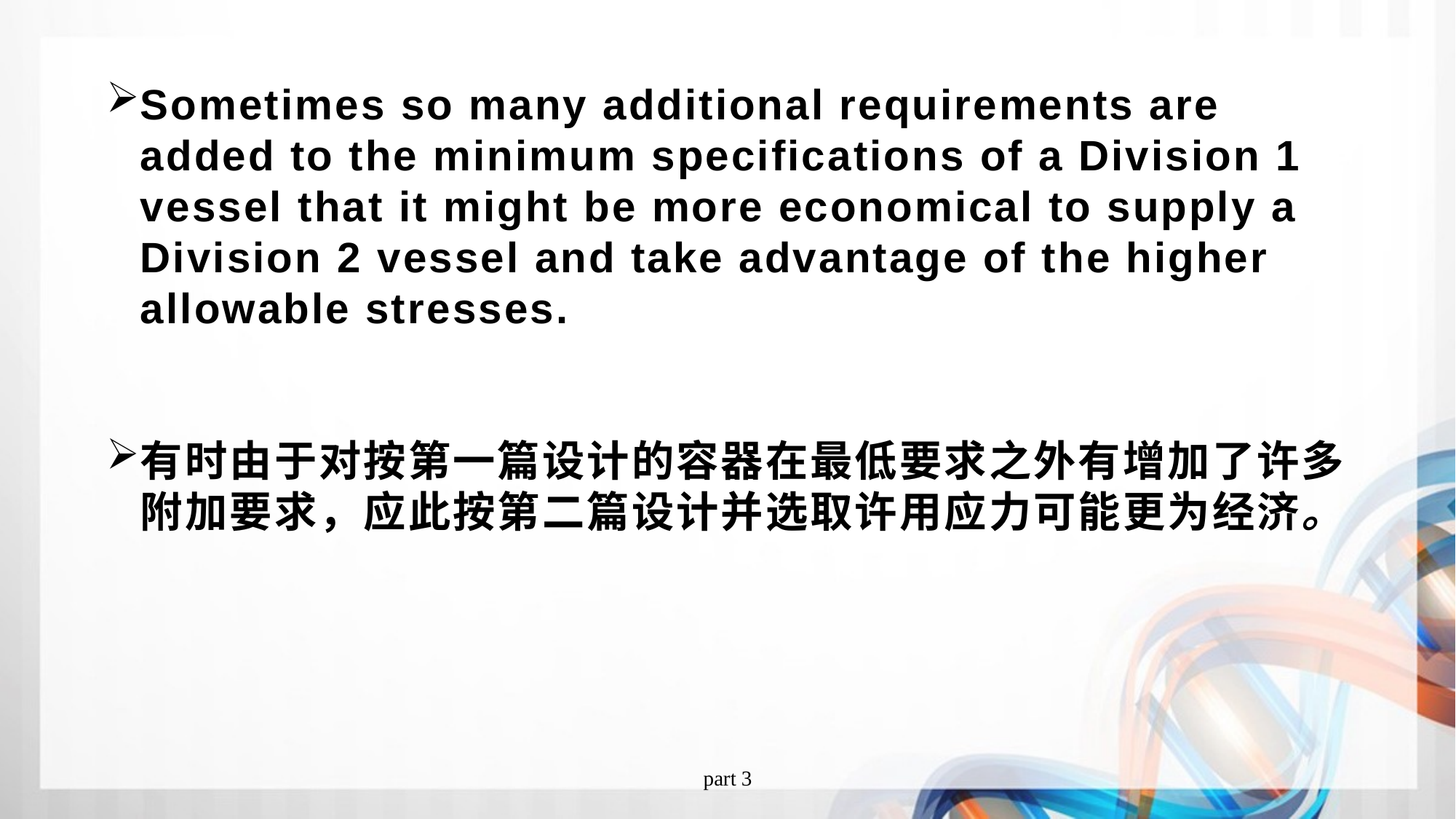

Sometimes so many additional requirements are added to the minimum specifications of a Division 1 vessel that it might be more economical to supply a Division 2 vessel and take advantage of the higher allowable stresses.

有时由于对按第一篇设计的容器在最低要求之外有增加了许多附加要求，应此按第二篇设计并选取许用应力可能更为经济。

part 3